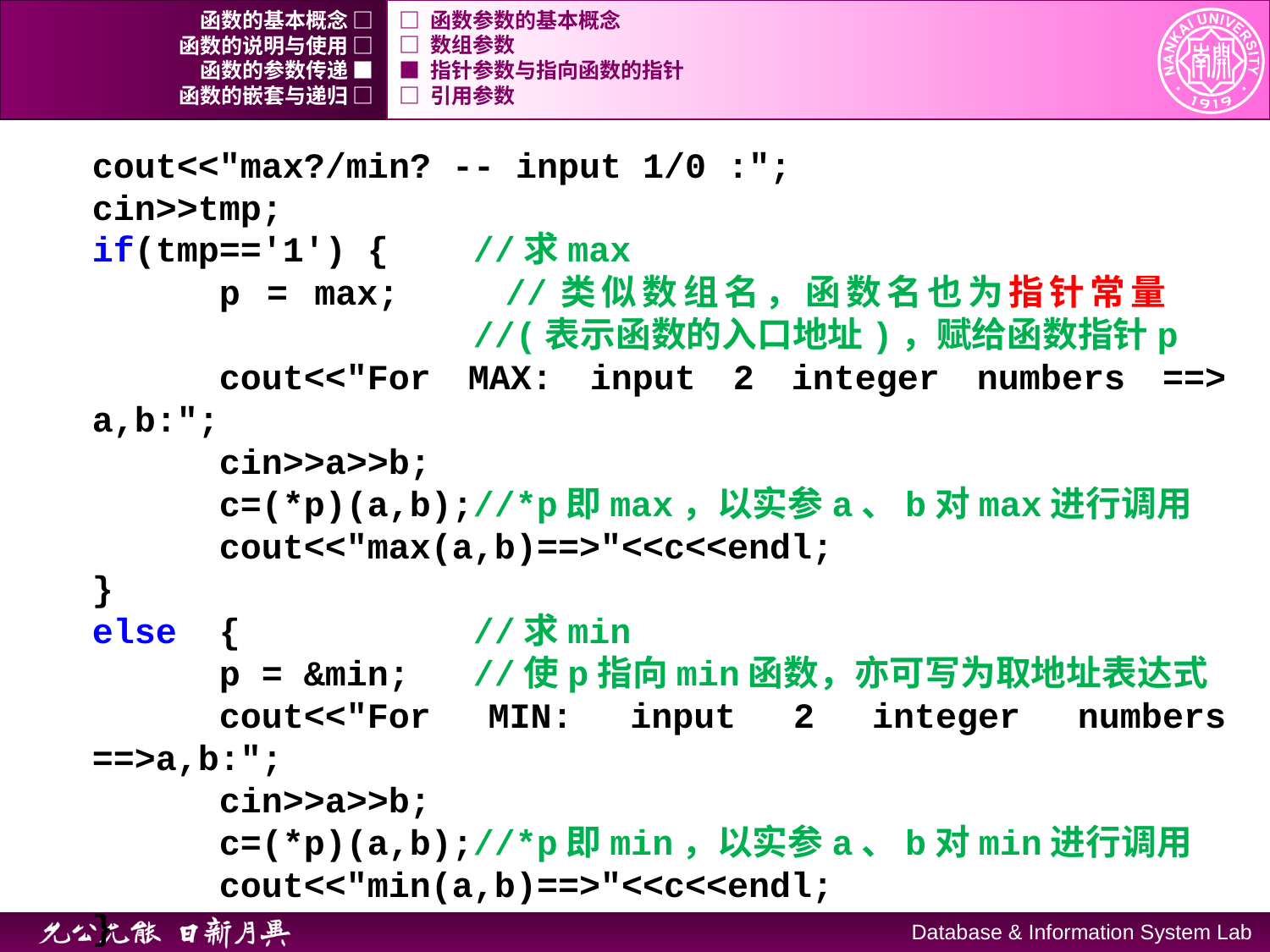

函数的基本概念 □
□ 函数参数的基本概念
函数的说明与使用 □
□ 数组参数
函数的参数传递 ■
■ 指针参数与指向函数的指针
函数的嵌套与递归 □
□ 引用参数
	cout<<"max?/min? -- input 1/0 :";
	cin>>tmp;
	if(tmp=='1') {	//求max
		p = max;    //类似数组名，函数名也为指针常量				//(表示函数的入口地址)，赋给函数指针p
		cout<<"For MAX: input 2 integer numbers ==> a,b:";
		cin>>a>>b;
		c=(*p)(a,b);//*p即max，以实参a、b对max进行调用
		cout<<"max(a,b)==>"<<c<<endl;
	}
	else  {        	//求min
		p = &min;  	//使p指向min函数，亦可写为取地址表达式
		cout<<"For MIN: input 2 integer numbers ==>a,b:";
		cin>>a>>b;
		c=(*p)(a,b);//*p即min，以实参a、b对min进行调用
		cout<<"min(a,b)==>"<<c<<endl;
	}
}